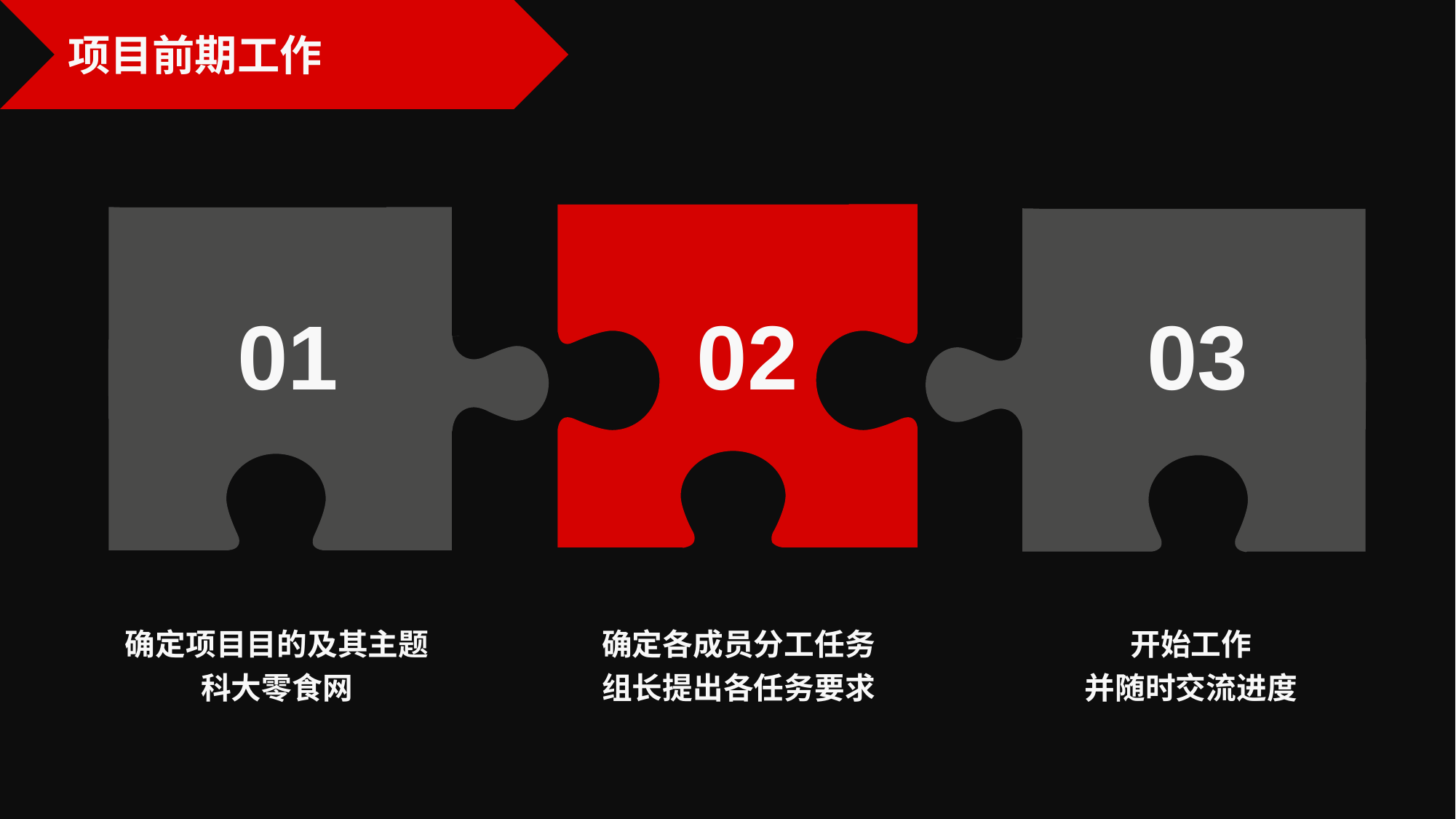

项目前期工作

01
02
03
确定项目目的及其主题
科大零食网
确定各成员分工任务
组长提出各任务要求

开始工作
并随时交流进度